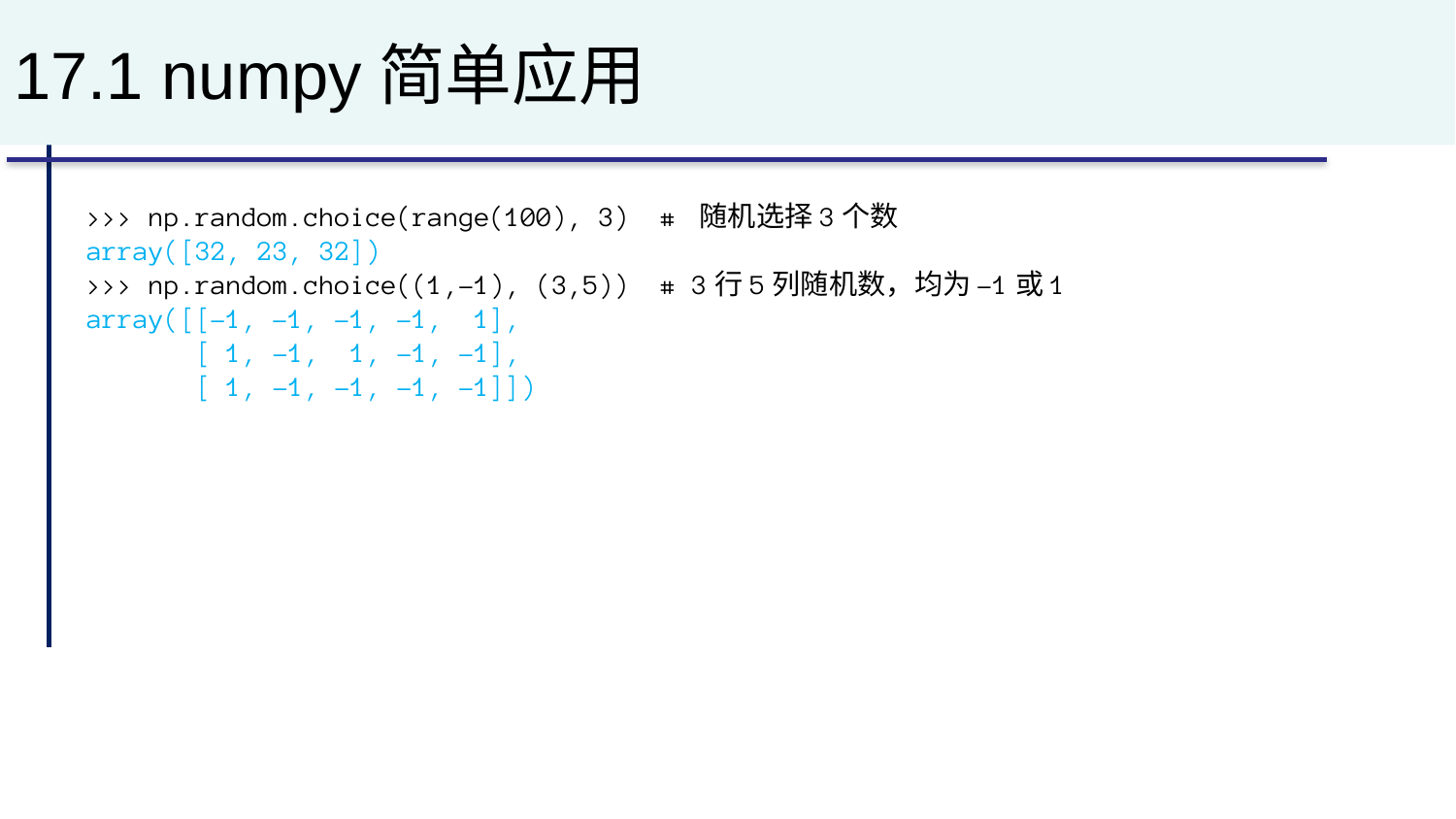

# 17.1 numpy简单应用
>>> np.random.choice(range(100), 3)  # 随机选择3个数
array([32, 23, 32])
>>> np.random.choice((1,-1), (3,5))  # 3行5列随机数，均为-1或1
array([[-1, -1, -1, -1,  1],
       [ 1, -1,  1, -1, -1],
       [ 1, -1, -1, -1, -1]])